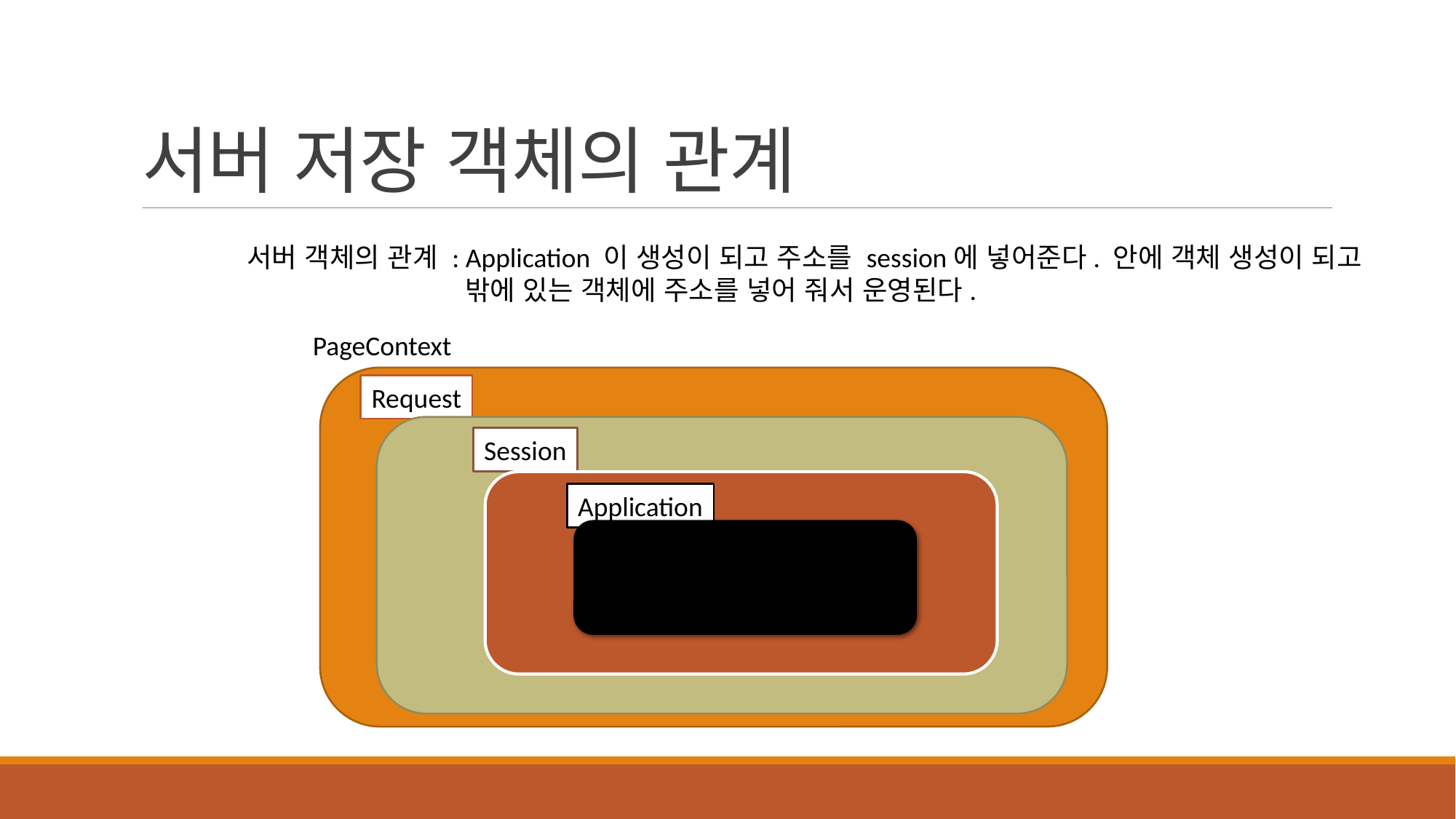

# 서버 저장 객체의 관계
서버 객체의 관계 : Application 이 생성이 되고 주소를 session에 넣어준다. 안에 객체 생성이 되고
		밖에 있는 객체에 주소를 넣어 줘서 운영된다.
PageContext

Request

Session

Application